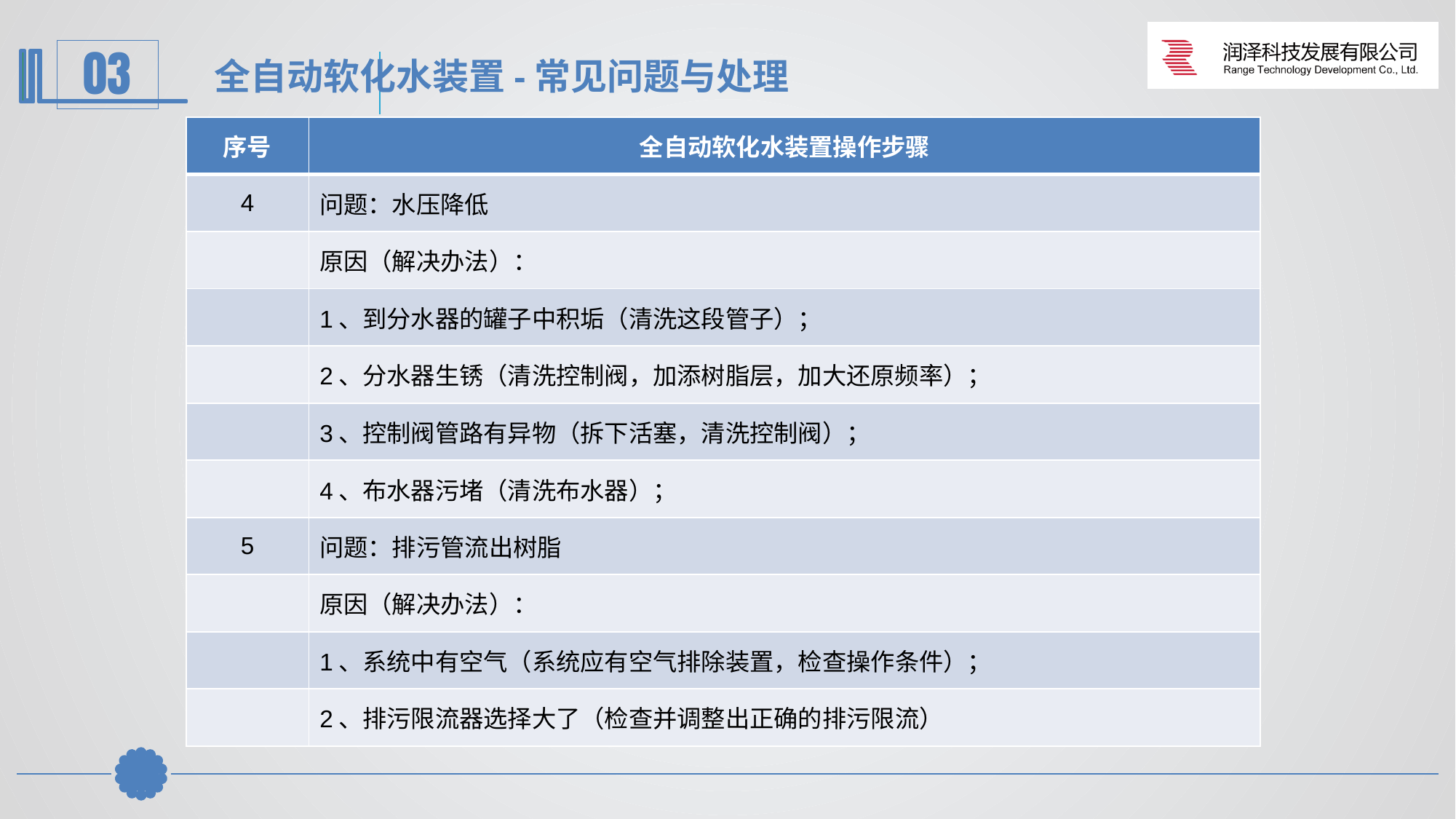

全自动软化水装置-常见问题与处理
| 序号 | 全自动软化水装置操作步骤 |
| --- | --- |
| 4 | 问题：水压降低 |
|  | 原因（解决办法）： |
|  | 1、到分水器的罐子中积垢（清洗这段管子）； |
|  | 2、分水器生锈（清洗控制阀，加添树脂层，加大还原频率）； |
|  | 3、控制阀管路有异物（拆下活塞，清洗控制阀）； |
|  | 4、布水器污堵（清洗布水器）； |
| 5 | 问题：排污管流出树脂 |
|  | 原因（解决办法）： |
|  | 1、系统中有空气（系统应有空气排除装置，检查操作条件）； |
|  | 2、排污限流器选择大了（检查并调整出正确的排污限流） |
18